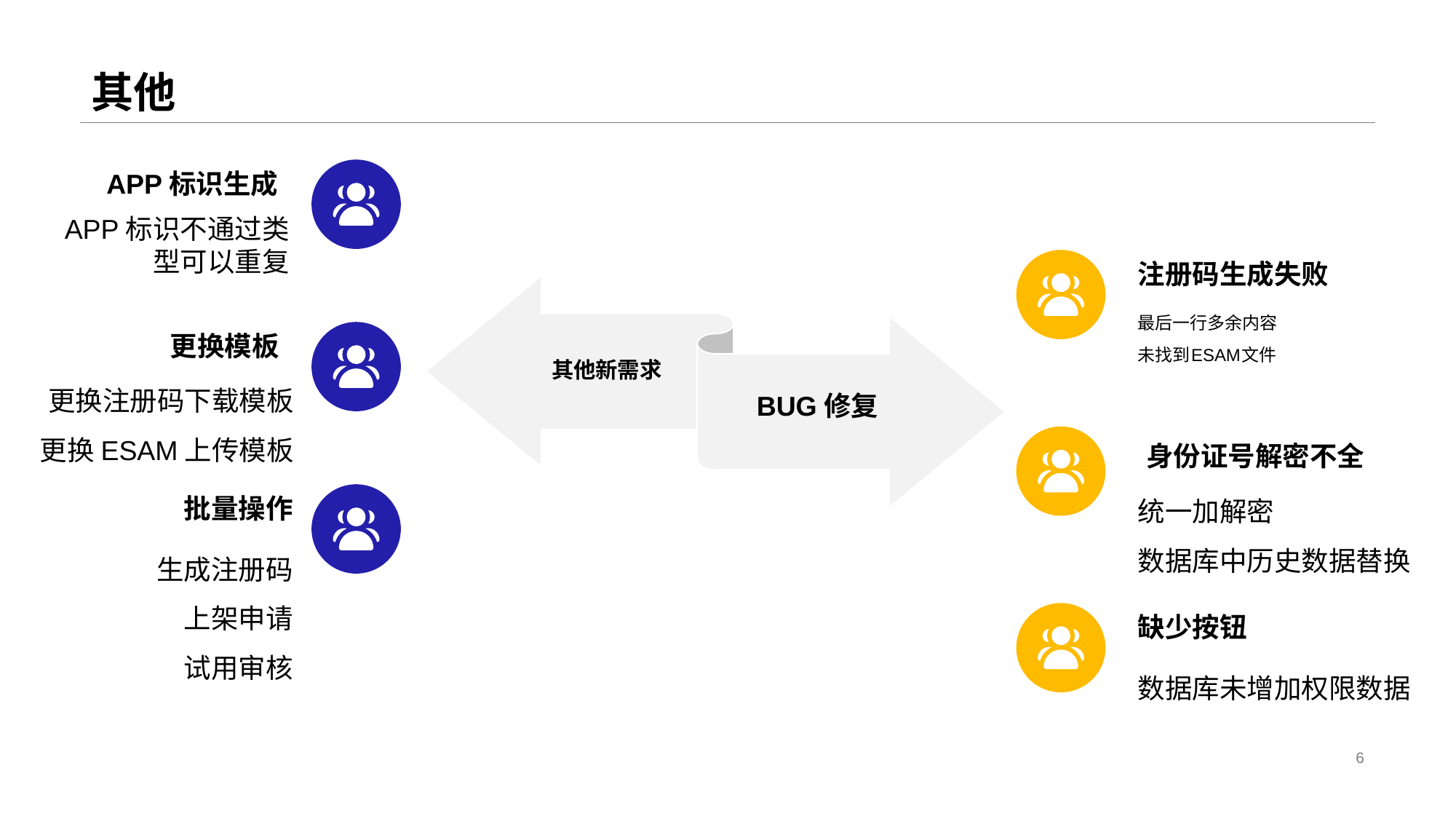

# 其他

APP标识生成
APP标识不通过类型可以重复

注册码生成失败
最后一行多余内容
未找到ESAM文件

其他新需求
BUG修复

更换模板
更换注册码下载模板
更换ESAM上传模板

统一加解密
数据库中历史数据替换

批量操作
生成注册码
上架申请
试用审核

缺少按钮
数据库未增加权限数据
APP标识不通过类型可以重复
身份证号解密不全
6